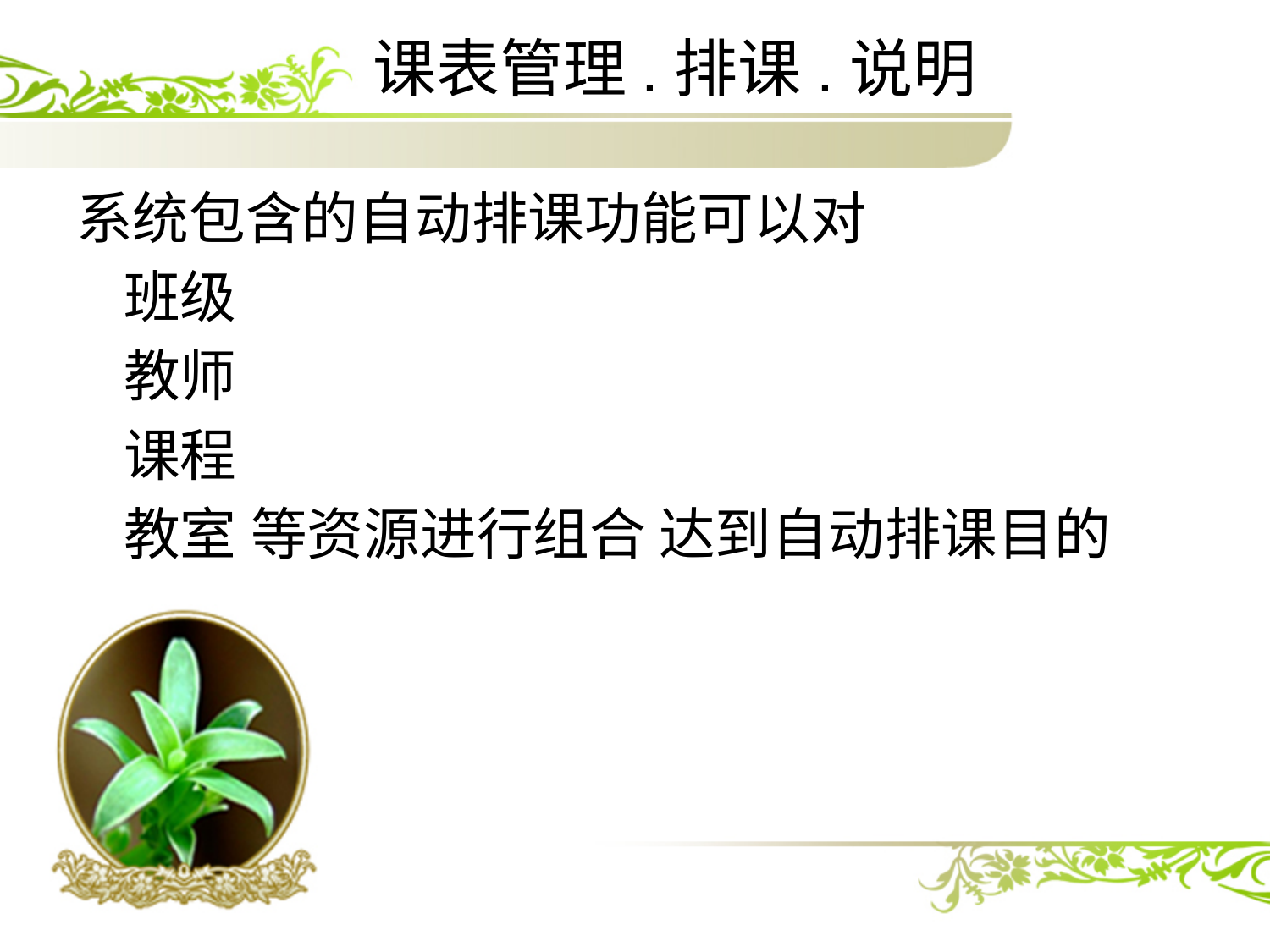

# 课表管理.排课.说明
系统包含的自动排课功能可以对
	班级
	教师
	课程
	教室	等资源进行组合 达到自动排课目的